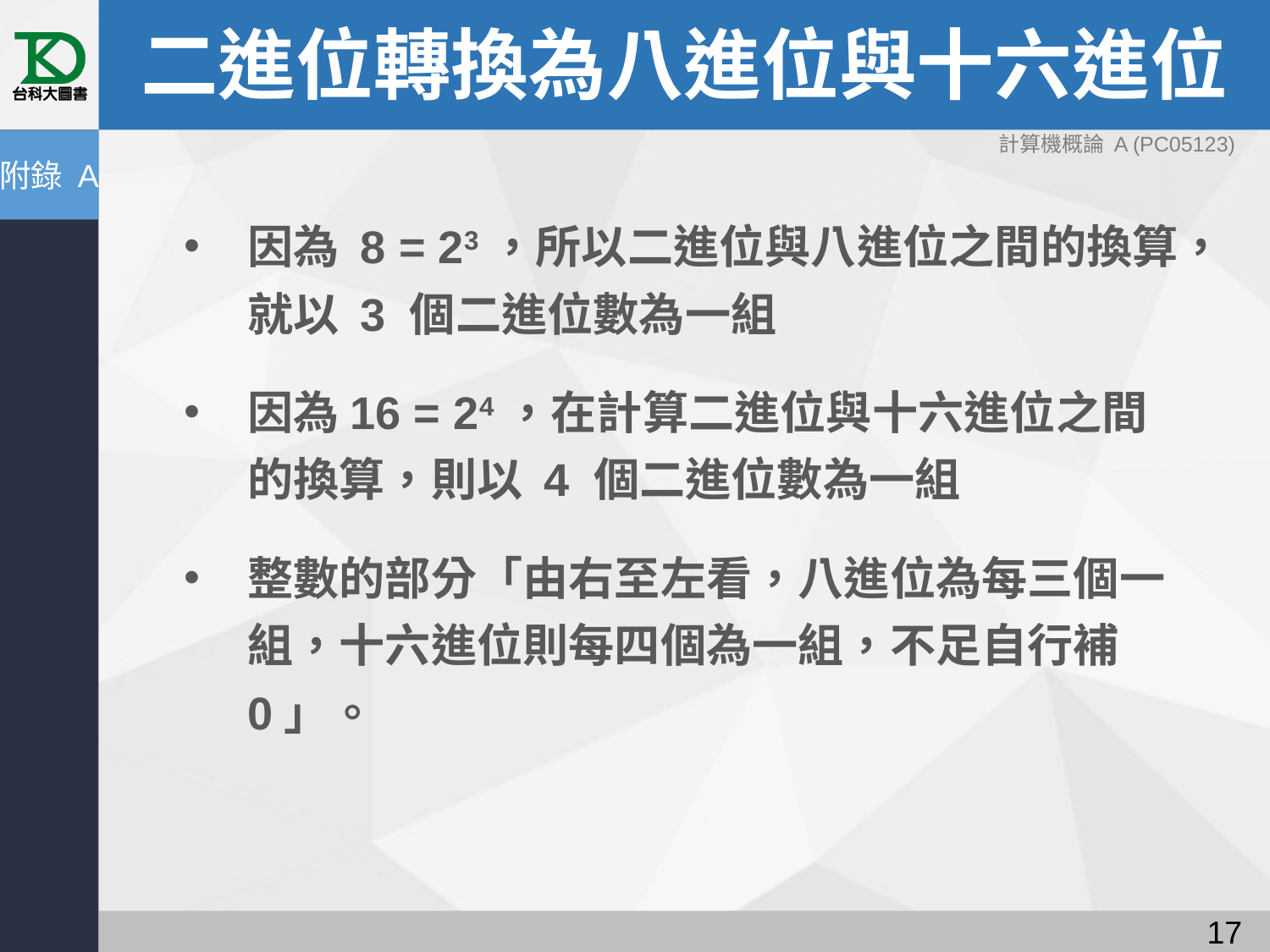

# 二進位轉換為八進位與十六進位
計算機概論 A (PC05123)
附錄 A
因為 8 = 23，所以二進位與八進位之間的換算，就以 3 個二進位數為一組
因為16 = 24，在計算二進位與十六進位之間的換算，則以 4 個二進位數為一組
整數的部分「由右至左看，八進位為每三個一組，十六進位則每四個為一組，不足自行補 0」。
17